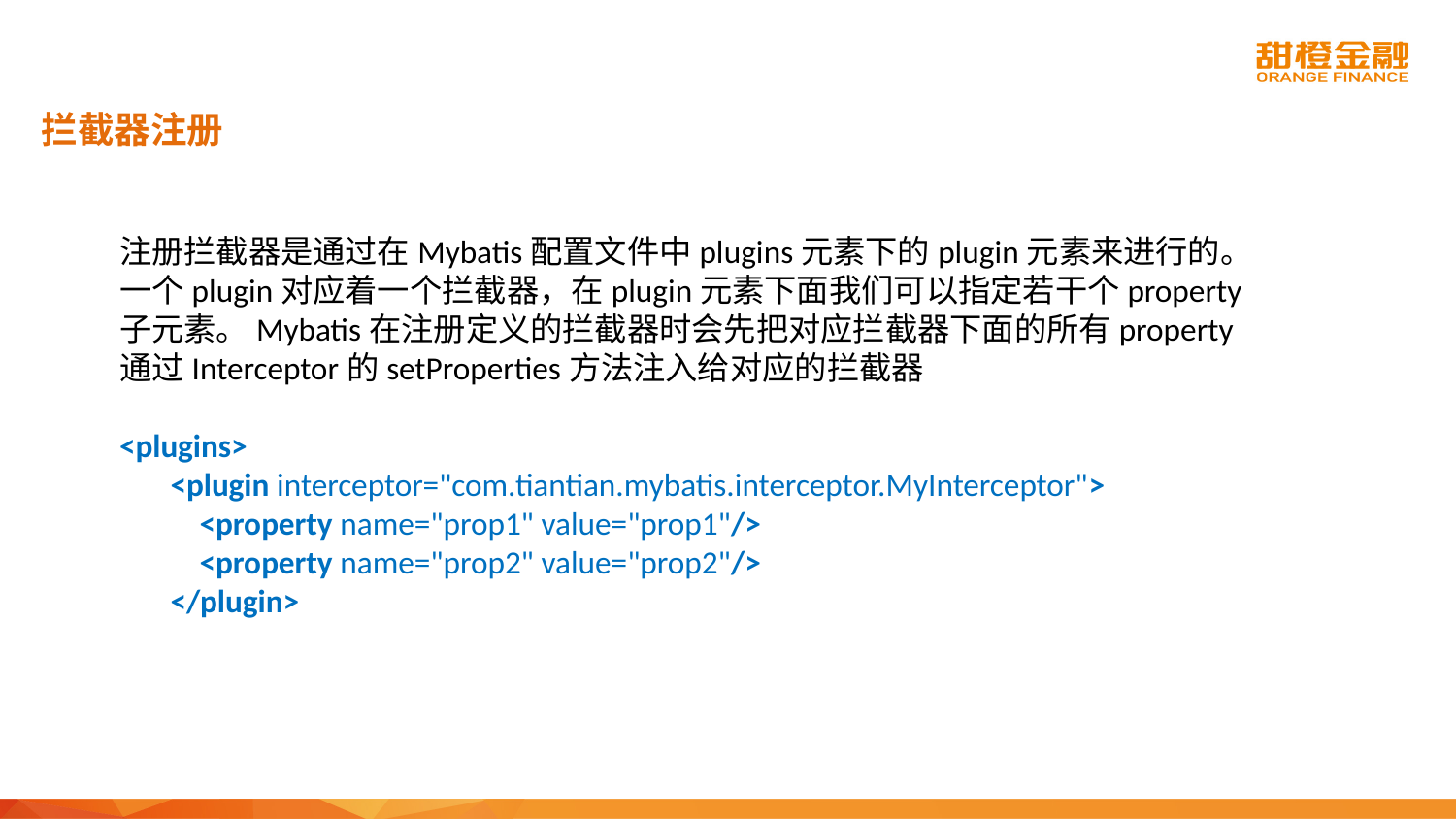

# 拦截器注册
注册拦截器是通过在Mybatis配置文件中plugins元素下的plugin元素来进行的。一个plugin对应着一个拦截器，在plugin元素下面我们可以指定若干个property子元素。Mybatis在注册定义的拦截器时会先把对应拦截器下面的所有property通过Interceptor的setProperties方法注入给对应的拦截器

<plugins>
       <plugin interceptor="com.tiantian.mybatis.interceptor.MyInterceptor">
           <property name="prop1" value="prop1"/>
           <property name="prop2" value="prop2"/>
       </plugin>